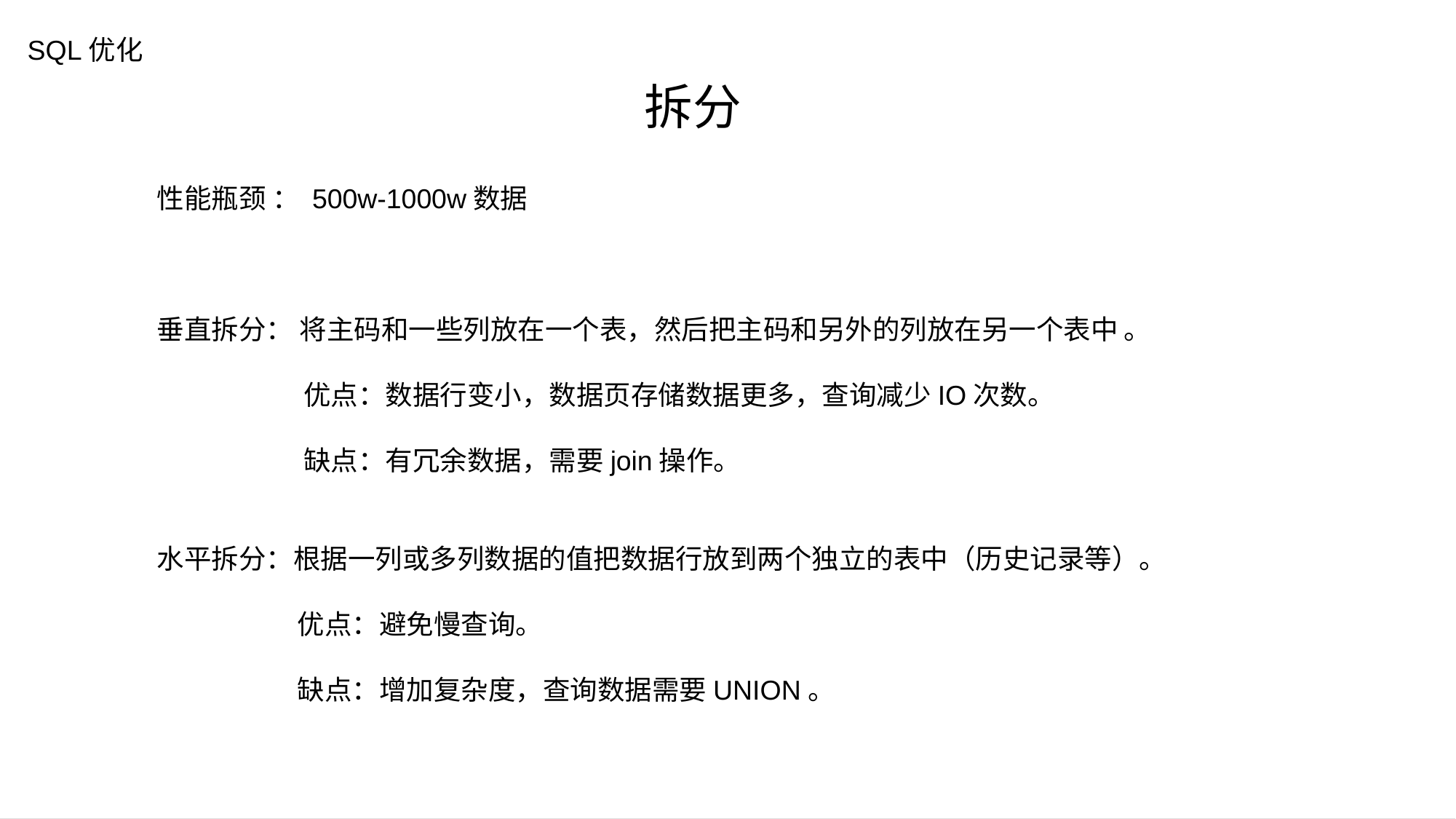

SQL优化
拆分
性能瓶颈 ： 500w-1000w数据

垂直拆分： 将主码和一些列放在一个表，然后把主码和另外的列放在另一个表中 。

	     优点：数据行变小，数据页存储数据更多，查询减少IO次数。

	     缺点：有冗余数据，需要join操作。

水平拆分：根据一列或多列数据的值把数据行放到两个独立的表中（历史记录等）。

	    优点：避免慢查询。

	    缺点：增加复杂度，查询数据需要UNION。
# 空白演示
在此输入您的封面副标题